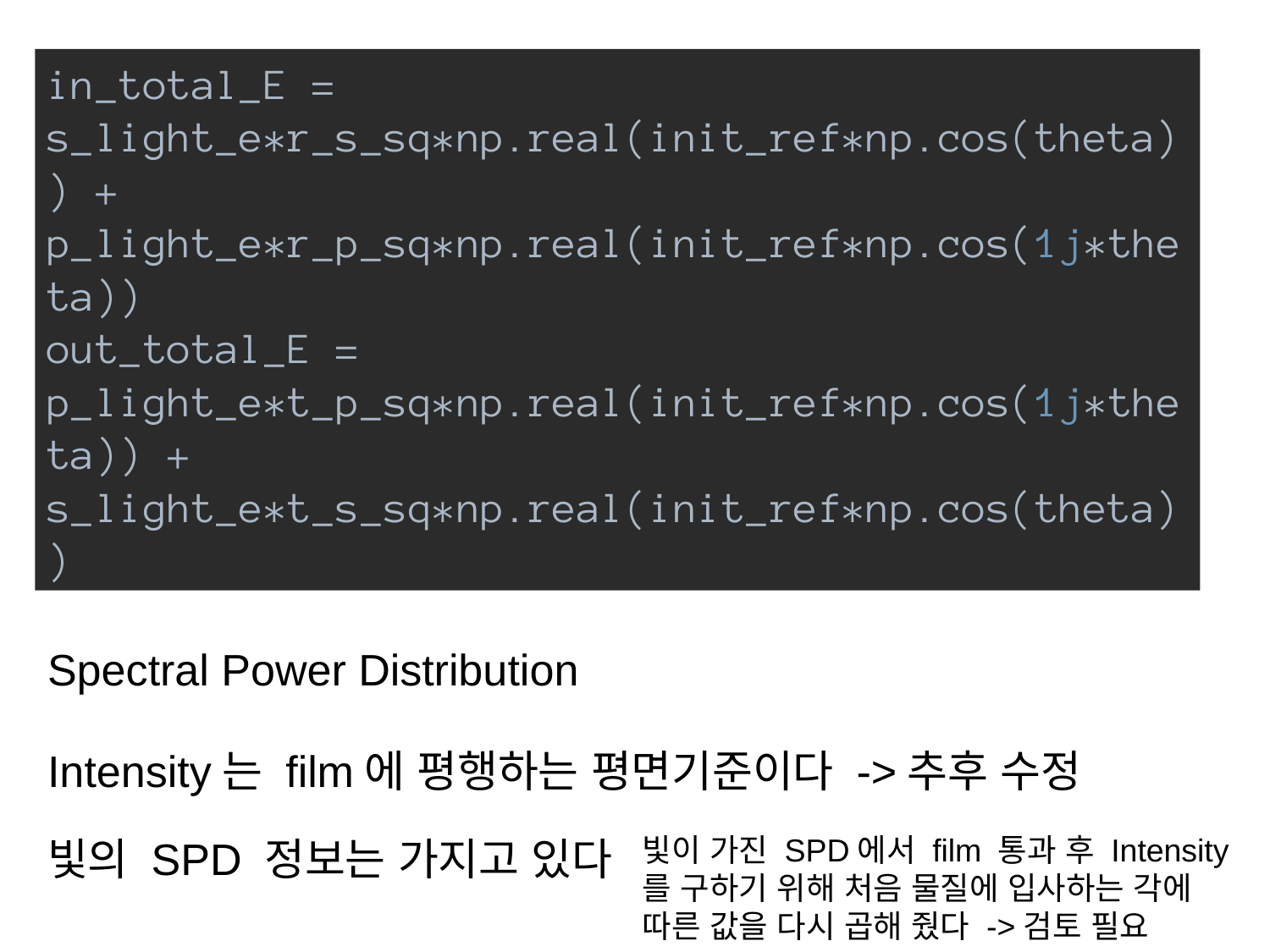

in_total_E = s_light_e*r_s_sq*np.real(init_ref*np.cos(theta)) + p_light_e*r_p_sq*np.real(init_ref*np.cos(1j*theta))
out_total_E = p_light_e*t_p_sq*np.real(init_ref*np.cos(1j*theta)) + s_light_e*t_s_sq*np.real(init_ref*np.cos(theta))
Spectral Power Distribution
Intensity는 film에 평행하는 평면기준이다 ->추후 수정
빛이 가진 SPD에서 film 통과 후 Intensity를 구하기 위해 처음 물질에 입사하는 각에 따른 값을 다시 곱해 줬다 ->검토 필요
빛의 SPD 정보는 가지고 있다